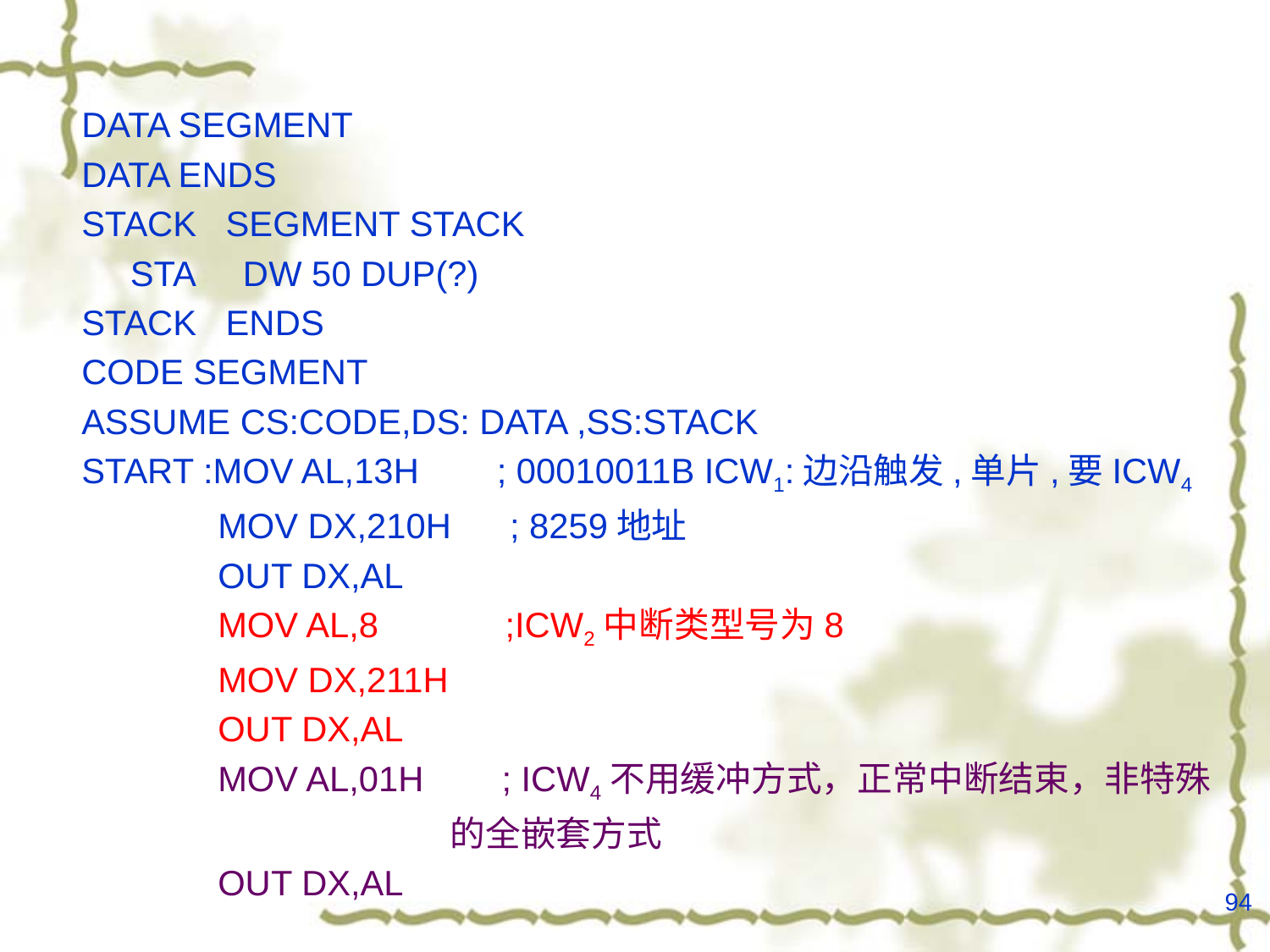

DATA SEGMENT
DATA ENDS
STACK   SEGMENT STACK
     STA     DW 50 DUP(?)
STACK   ENDS
CODE SEGMENT
ASSUME CS:CODE,DS: DATA ,SS:STACK
START :MOV AL,13H        ; 00010011B ICW1:边沿触发,单片,要ICW4
              MOV DX,210H      ; 8259地址
              OUT DX,AL
              MOV AL,8             ;ICW2中断类型号为8
              MOV DX,211H
              OUT DX,AL
              MOV AL,01H        ; ICW4不用缓冲方式，正常中断结束，非特殊
                                              的全嵌套方式
              OUT DX,AL
94